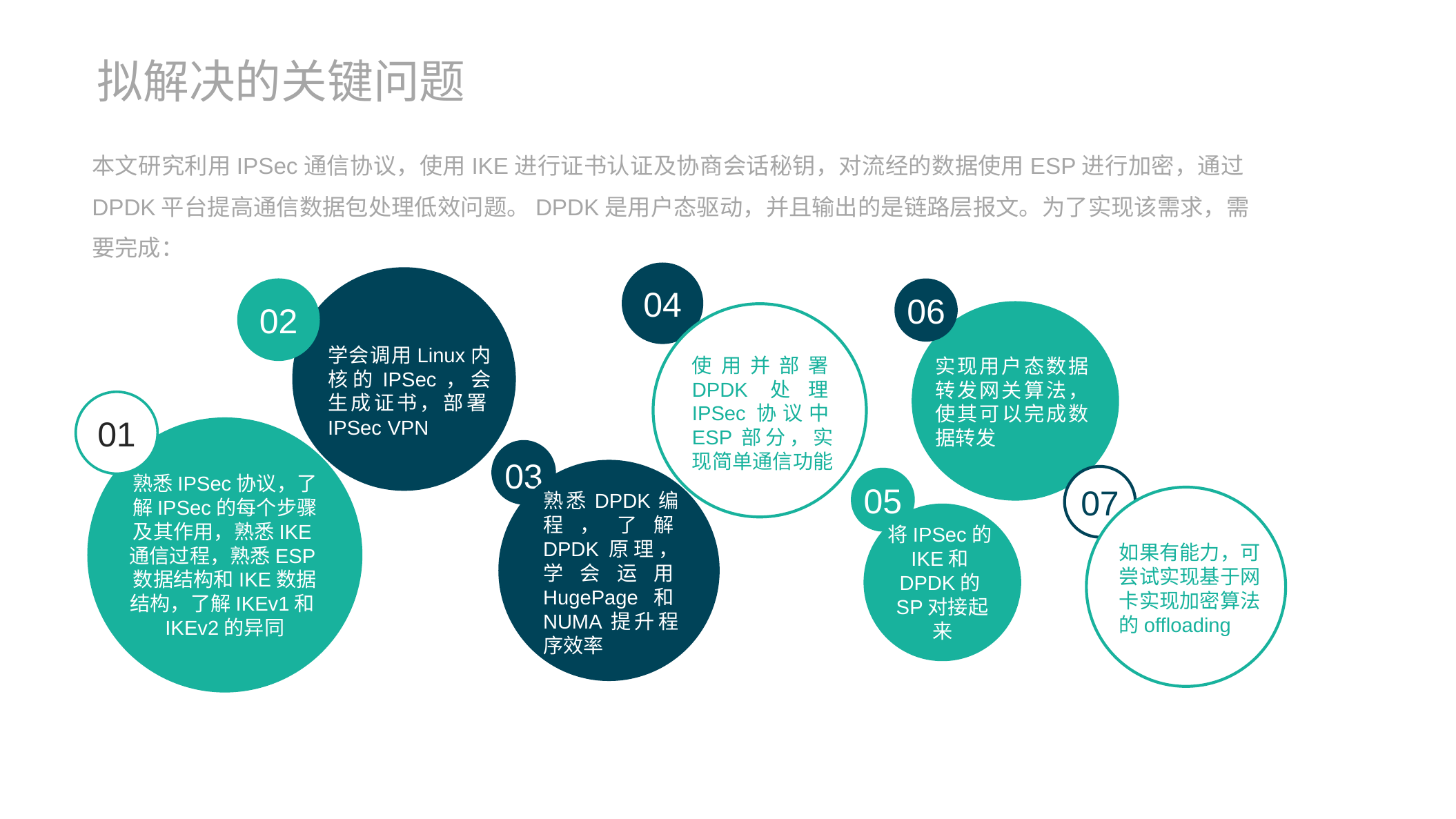

拟解决的关键问题
本文研究利用IPSec通信协议，使用IKE进行证书认证及协商会话秘钥，对流经的数据使用ESP进行加密，通过DPDK平台提高通信数据包处理低效问题。DPDK是用户态驱动，并且输出的是链路层报文。为了实现该需求，需要完成：
04

02
06

实现用户态数据转发网关算法，使其可以完成数据转发

学会调用Linux内核的IPSec，会生成证书，部署IPSec VPN
使用并部署DPDK处理IPSec协议中ESP部分，实现简单通信功能
01
熟悉IPSec协议，了解IPSec的每个步骤及其作用，熟悉IKE通信过程，熟悉ESP数据结构和IKE数据结构，了解IKEv1和IKEv2的异同
03

07
05

熟悉DPDK编程，了解DPDK原理，学会运用HugePage和NUMA提升程序效率
将IPSec的IKE和DPDK的SP对接起来
如果有能力，可尝试实现基于网卡实现加密算法的offloading